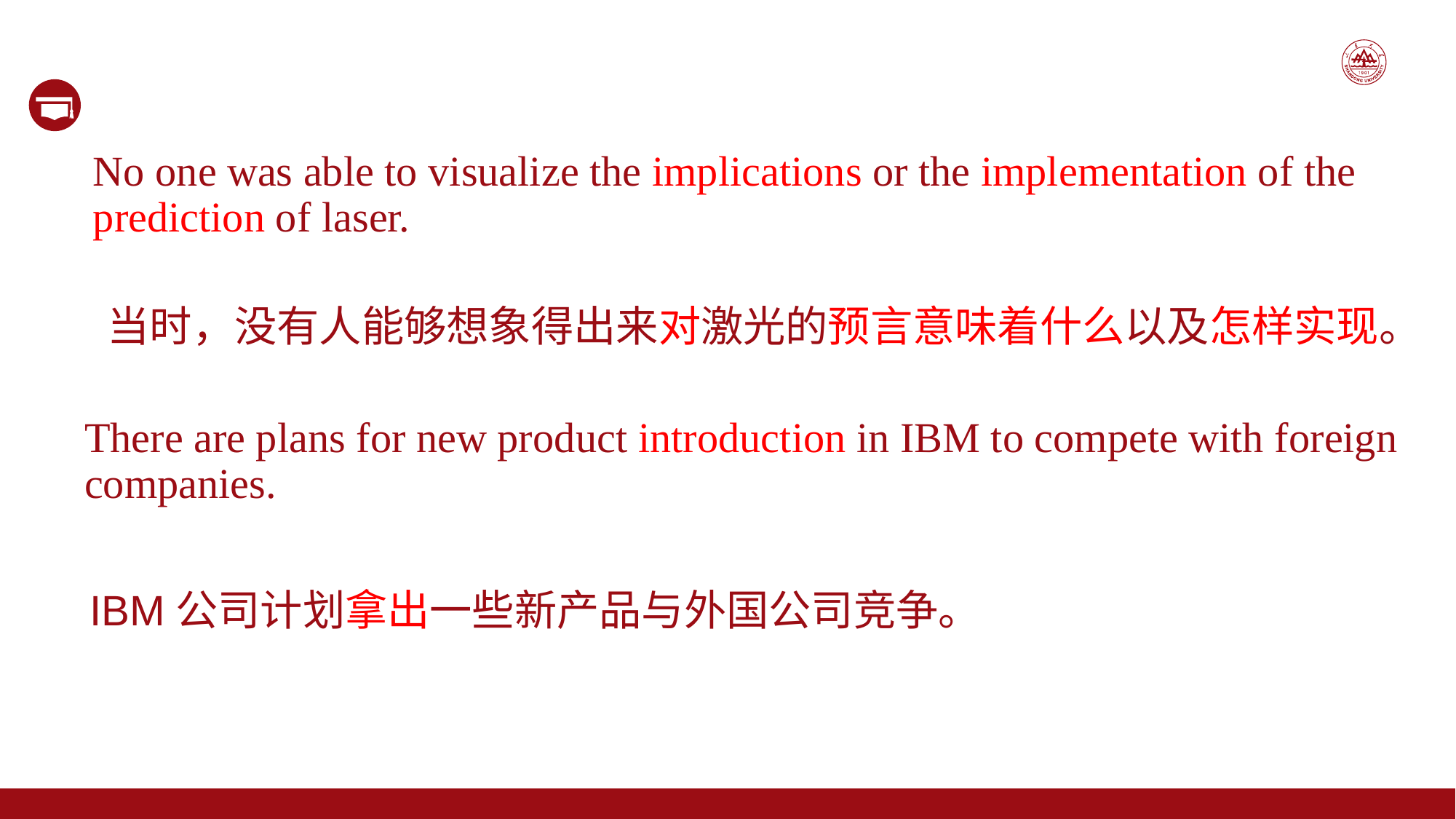

No one was able to visualize the implications or the implementation of the prediction of laser.
当时，没有人能够想象得出来对激光的预言意味着什么以及怎样实现。
There are plans for new product introduction in IBM to compete with foreign companies.
IBM公司计划拿出一些新产品与外国公司竞争。